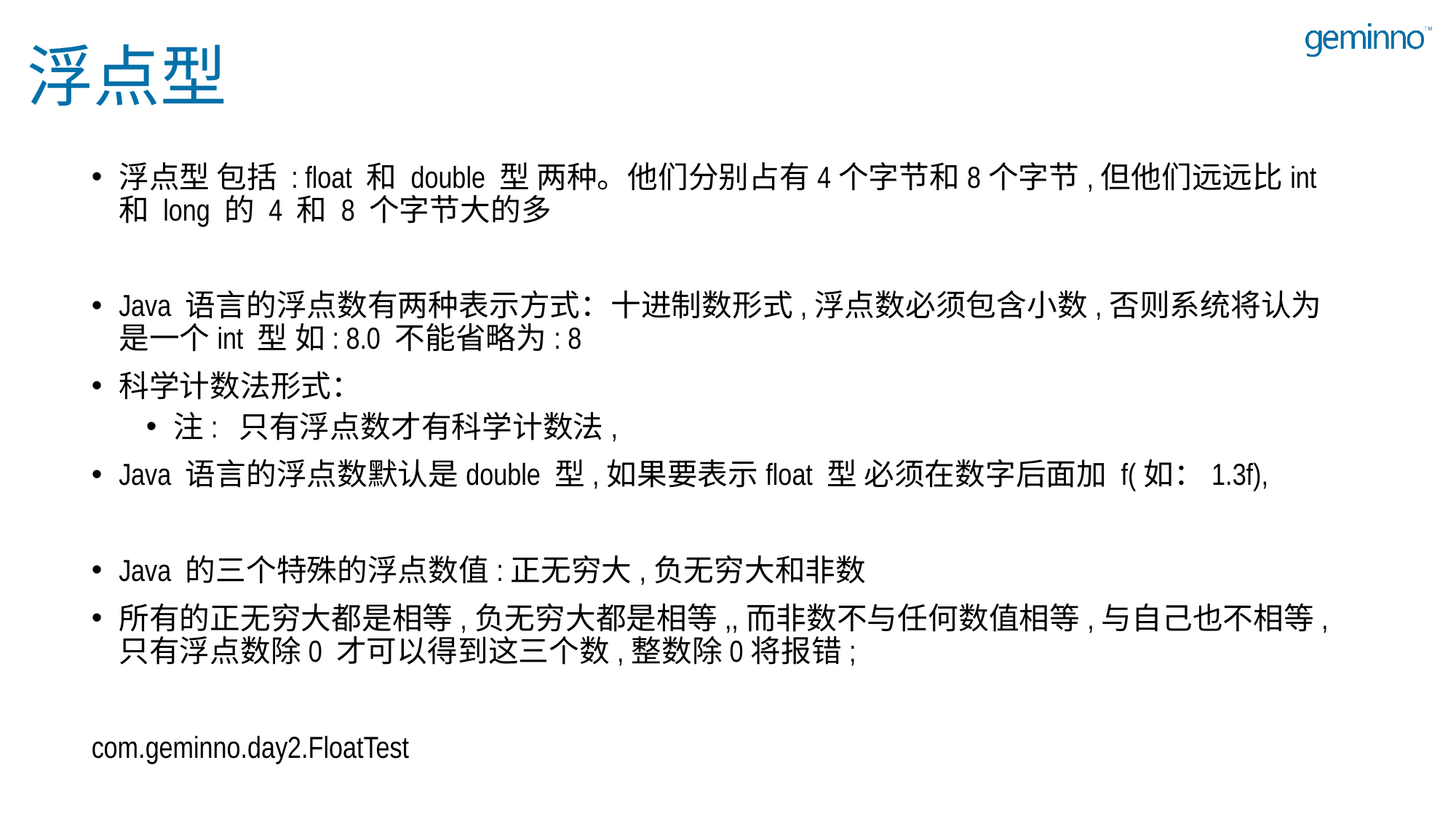

# 浮点型
浮点型 包括 : float 和 double 型 两种。他们分别占有4个字节和8个字节,但他们远远比int 和 long 的 4 和 8 个字节大的多

Java 语言的浮点数有两种表示方式：十进制数形式,浮点数必须包含小数,否则系统将认为是一个int 型 如: 8.0 不能省略为: 8
科学计数法形式：
注:  只有浮点数才有科学计数法,
Java 语言的浮点数默认是double 型,如果要表示float 型 必须在数字后面加 f(如：1.3f),

Java 的三个特殊的浮点数值:正无穷大,负无穷大和非数
所有的正无穷大都是相等,负无穷大都是相等,,而非数不与任何数值相等,与自己也不相等,只有浮点数除0 才可以得到这三个数,整数除0将报错;

com.geminno.day2.FloatTest